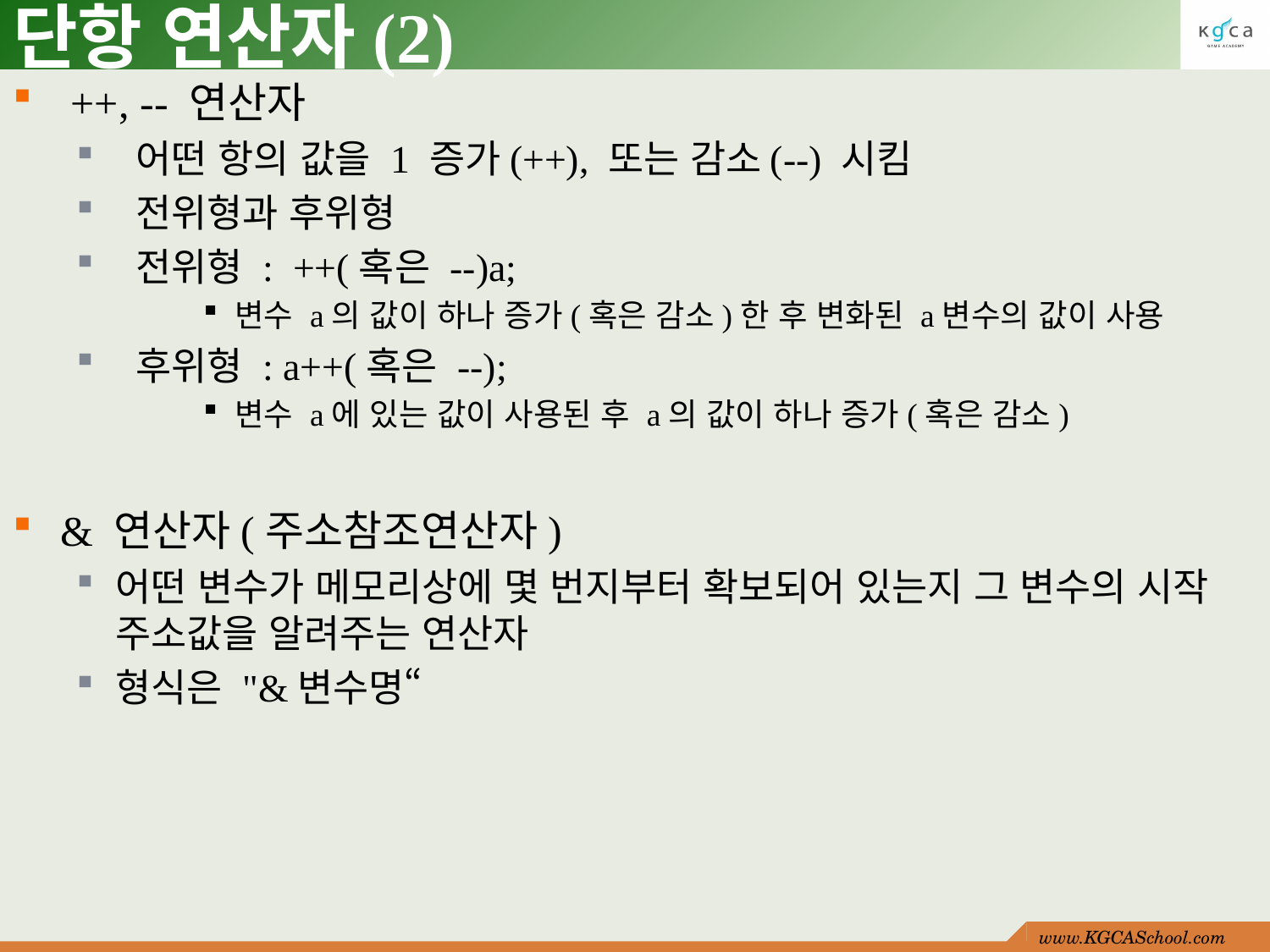

# 단항 연산자(2)
 ++, -- 연산자
 어떤 항의 값을 1 증가(++), 또는 감소(--) 시킴
 전위형과 후위형
 전위형 :  ++(혹은 --)a;
변수 a의 값이 하나 증가(혹은 감소)한 후 변화된 a변수의 값이 사용
 후위형 : a++(혹은 --);
변수 a에 있는 값이 사용된 후 a의 값이 하나 증가(혹은 감소)

& 연산자(주소참조연산자)
어떤 변수가 메모리상에 몇 번지부터 확보되어 있는지 그 변수의 시작 주소값을 알려주는 연산자
형식은 "&변수명“